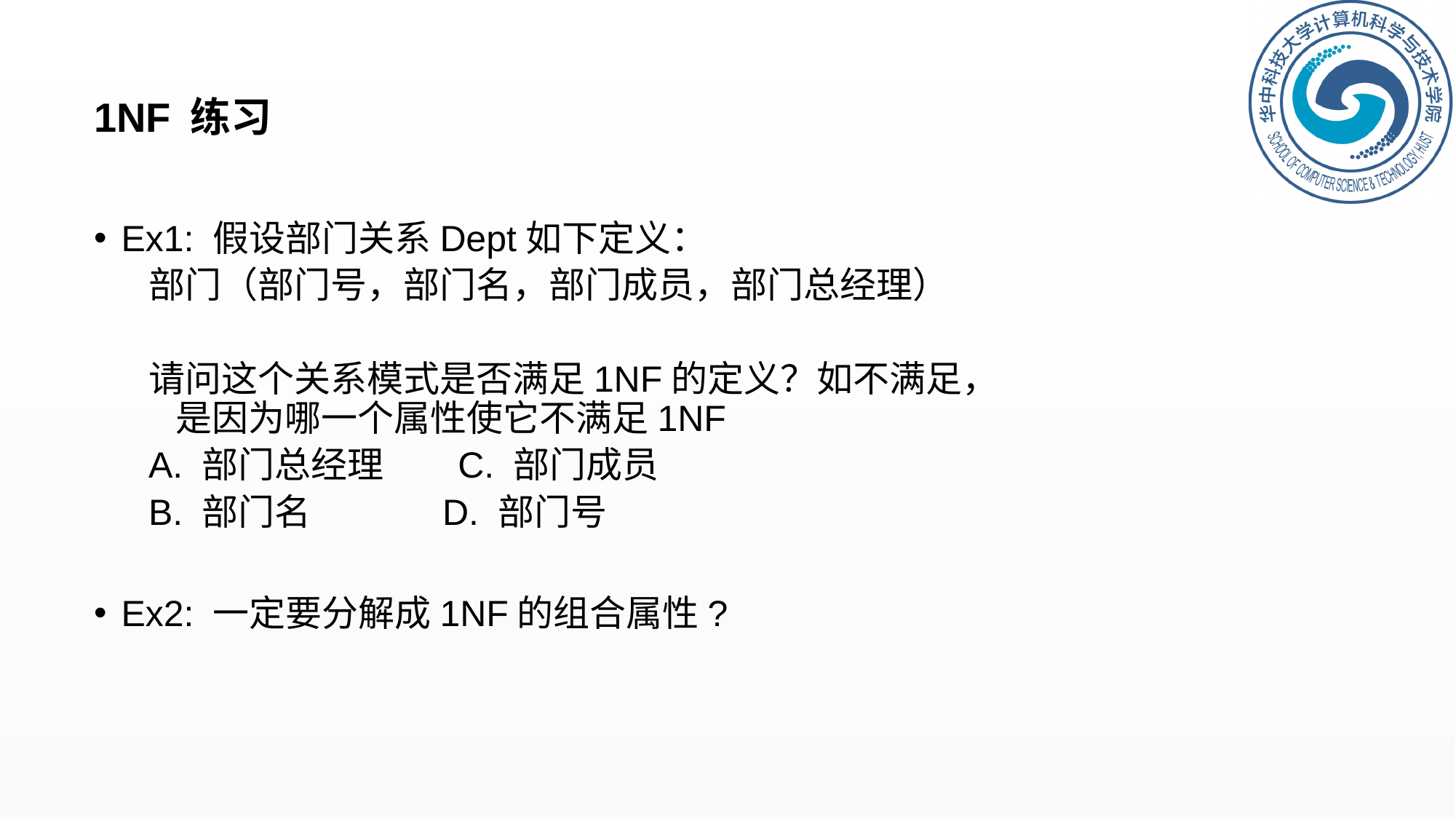

# 1NF 练习
Ex1: 假设部门关系Dept如下定义：
部门（部门号，部门名，部门成员，部门总经理）

请问这个关系模式是否满足1NF的定义？如不满足，是因为哪一个属性使它不满足1NF
A. 部门总经理        C. 部门成员
B. 部门名               D. 部门号

Ex2: 一定要分解成1NF的组合属性?